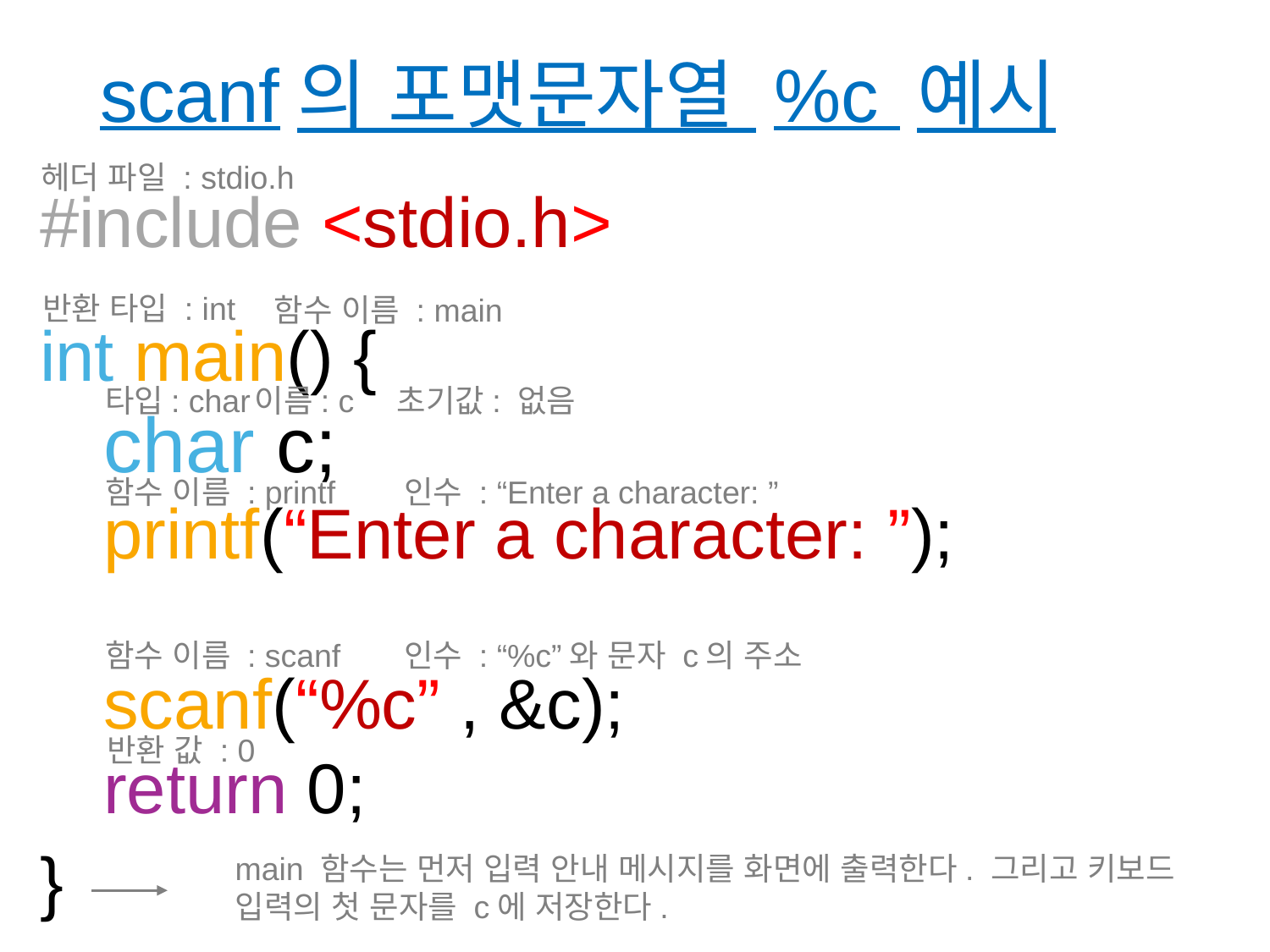

# scanf의 포맷문자열 %c 예시
헤더 파일 : stdio.h
#include <stdio.h>

int main() {
char c;
printf(“Enter a character: ”);

scanf(“%c” , &c);
return 0;
}
반환 타입 : int
함수 이름 : main
타입: char
이름: c
초기값: 없음
함수 이름 : printf
인수 : “Enter a character: ”
함수 이름 : scanf
인수 : “%c”와 문자 c의 주소
반환 값 : 0
main 함수는 먼저 입력 안내 메시지를 화면에 출력한다. 그리고 키보드
입력의 첫 문자를 c에 저장한다.
C (2025)
40